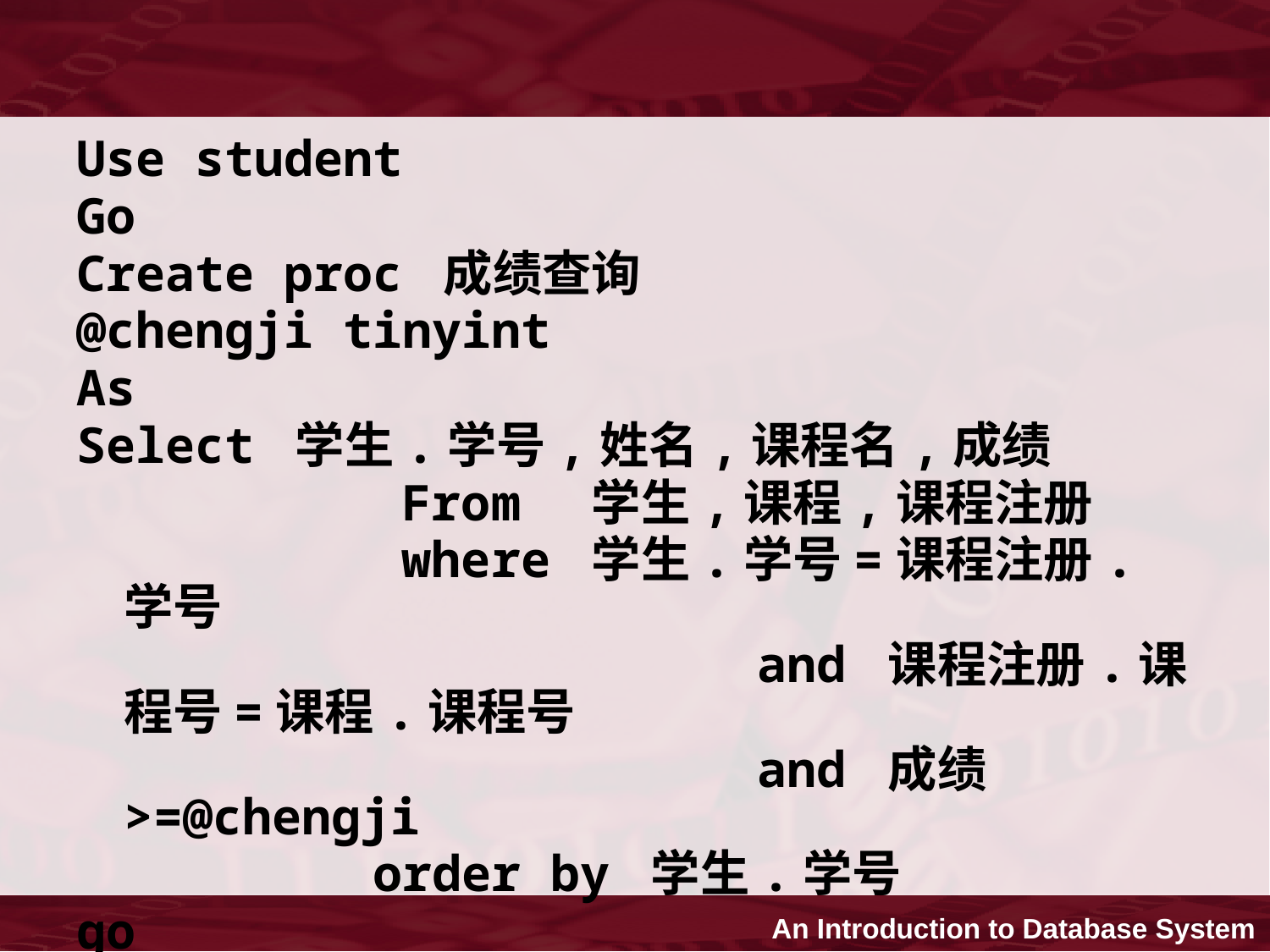

Use student
Go
Create proc 成绩查询
@chengji tinyint
As
Select 学生.学号,姓名,课程名,成绩
           From  学生,课程,课程注册
           where 学生.学号=课程注册.学号
                       and 课程注册.课程号=课程.课程号
                       and 成绩>=@chengji
          order by 学生.学号
go